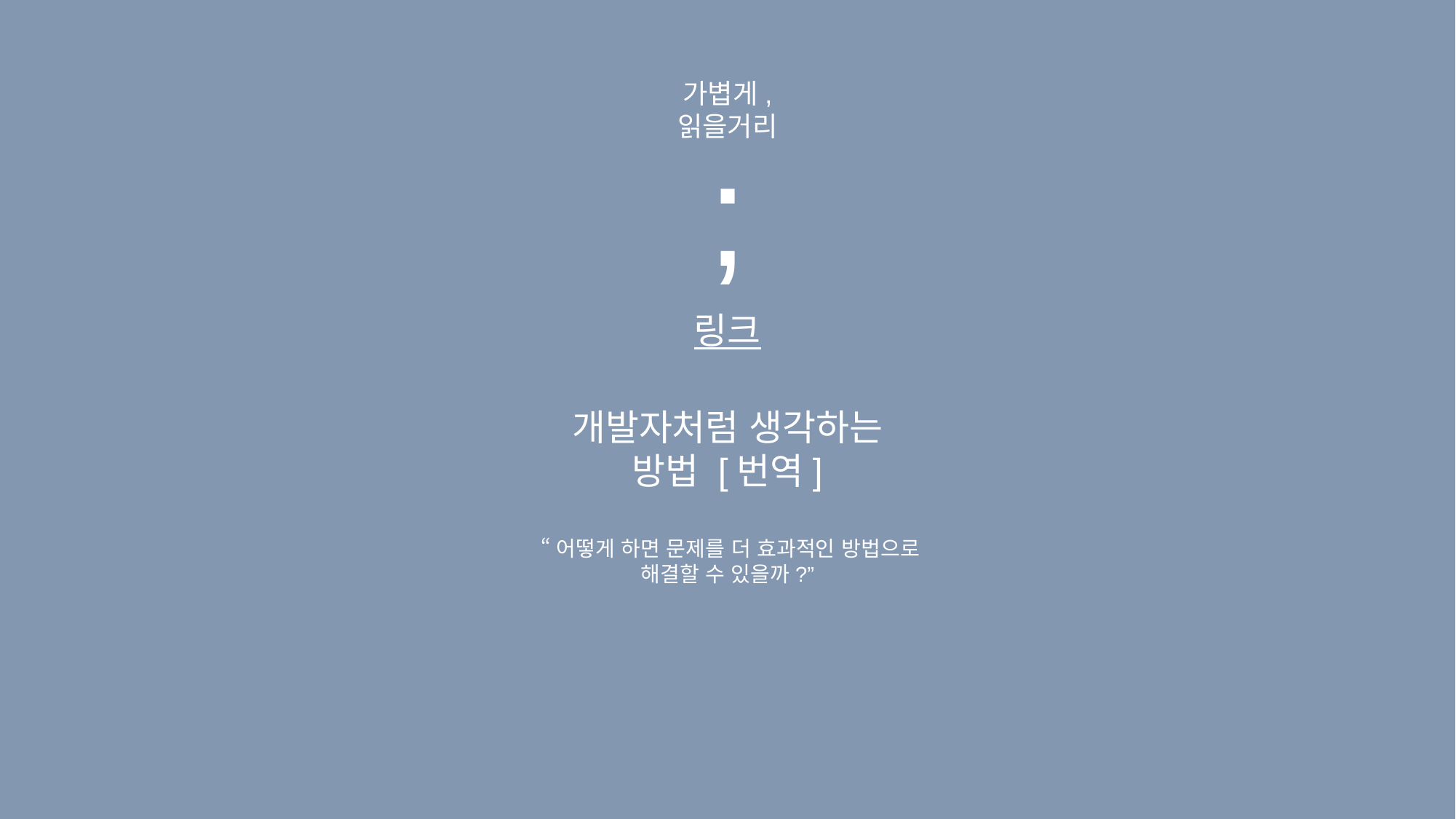

가볍게,
읽을거리
;
링크

개발자처럼 생각하는
방법 [번역]

 “어떻게 하면 문제를 더 효과적인 방법으로
해결할 수 있을까?”